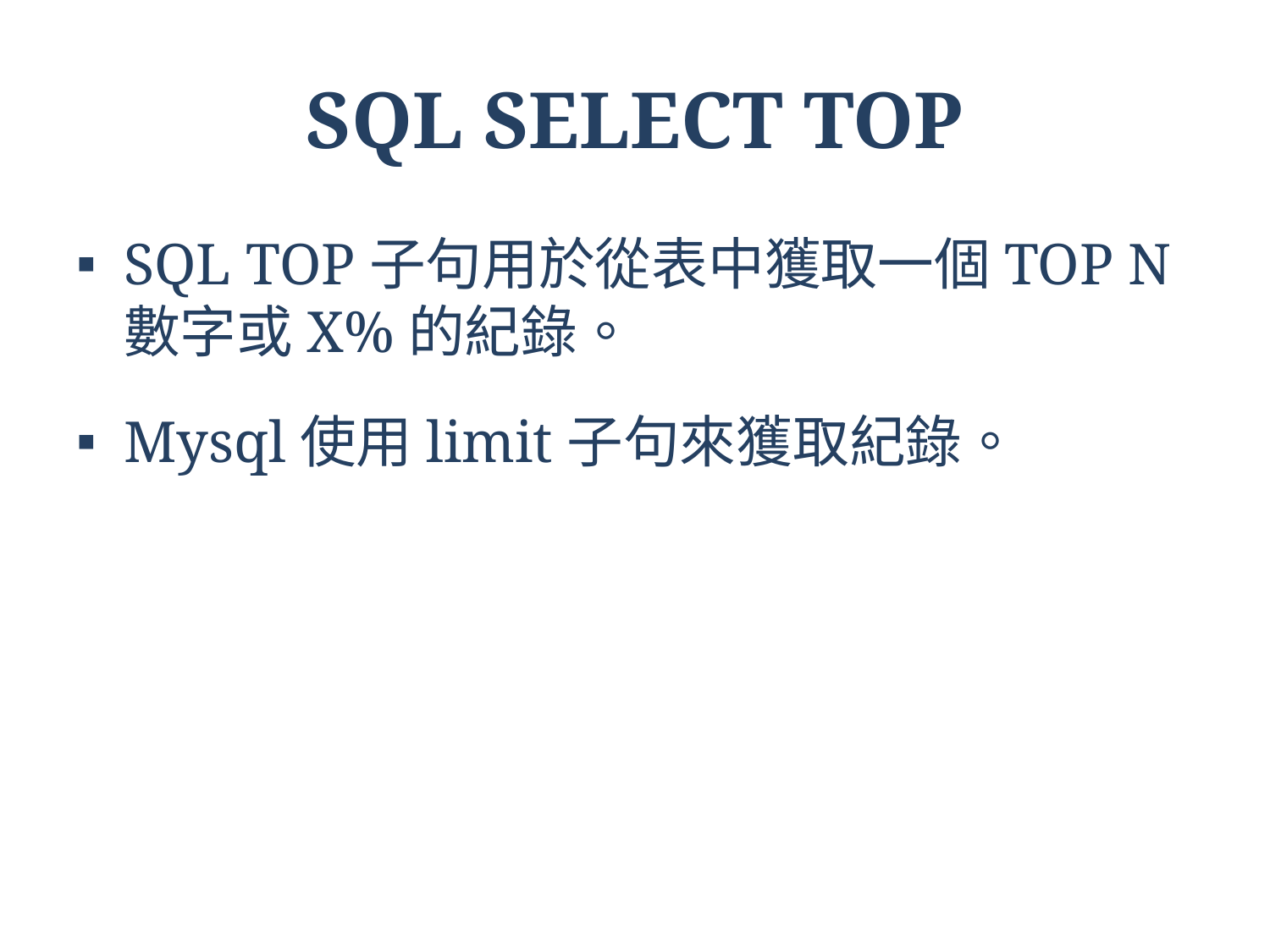

# SQL SELECT TOP
SQL TOP子句用於從表中獲取一個TOP N數字或X%的紀錄。
Mysql使用limit子句來獲取紀錄。